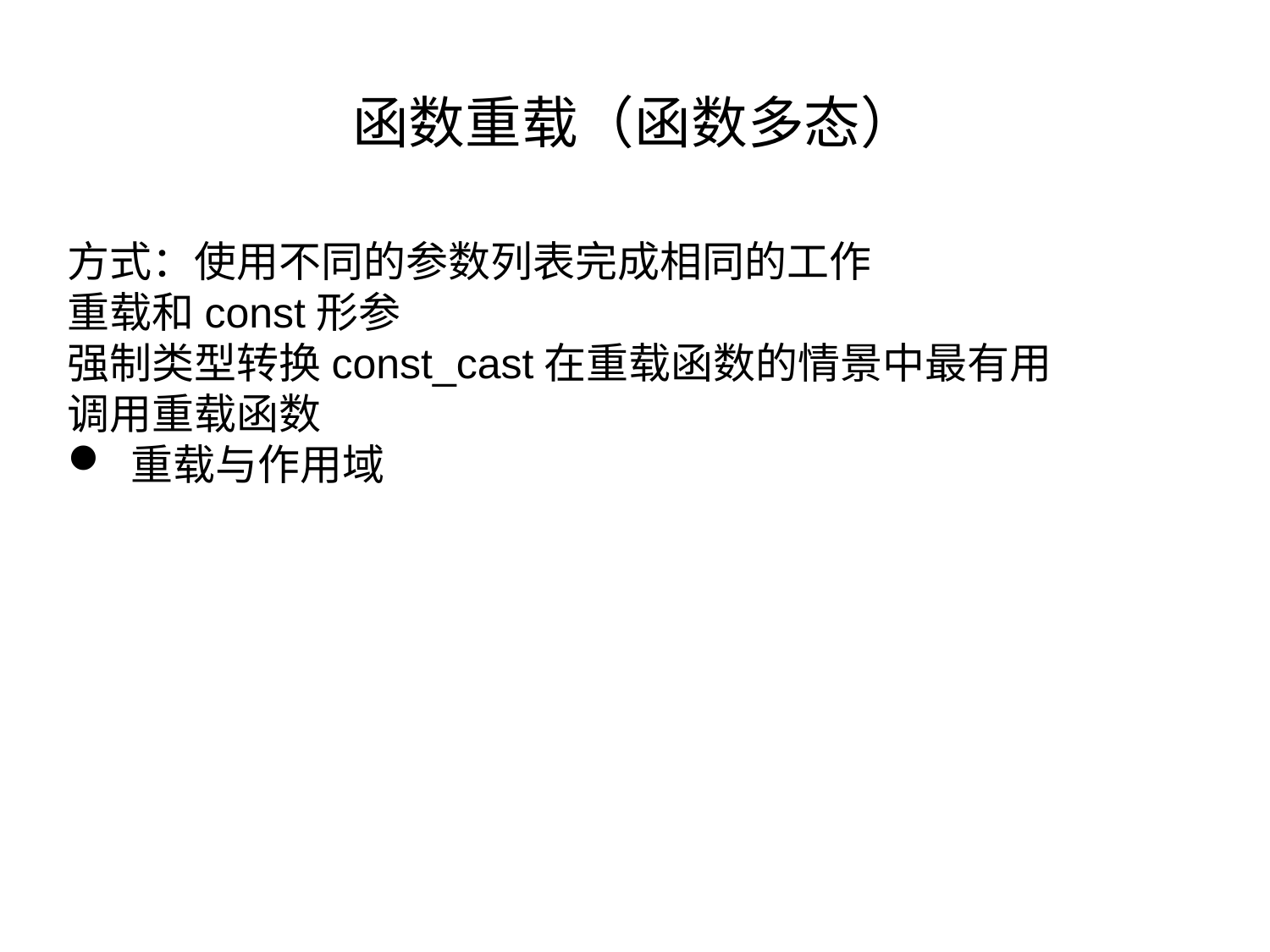

函数重载（函数多态）
方式：使用不同的参数列表完成相同的工作
重载和const形参
强制类型转换const_cast在重载函数的情景中最有用
调用重载函数
重载与作用域